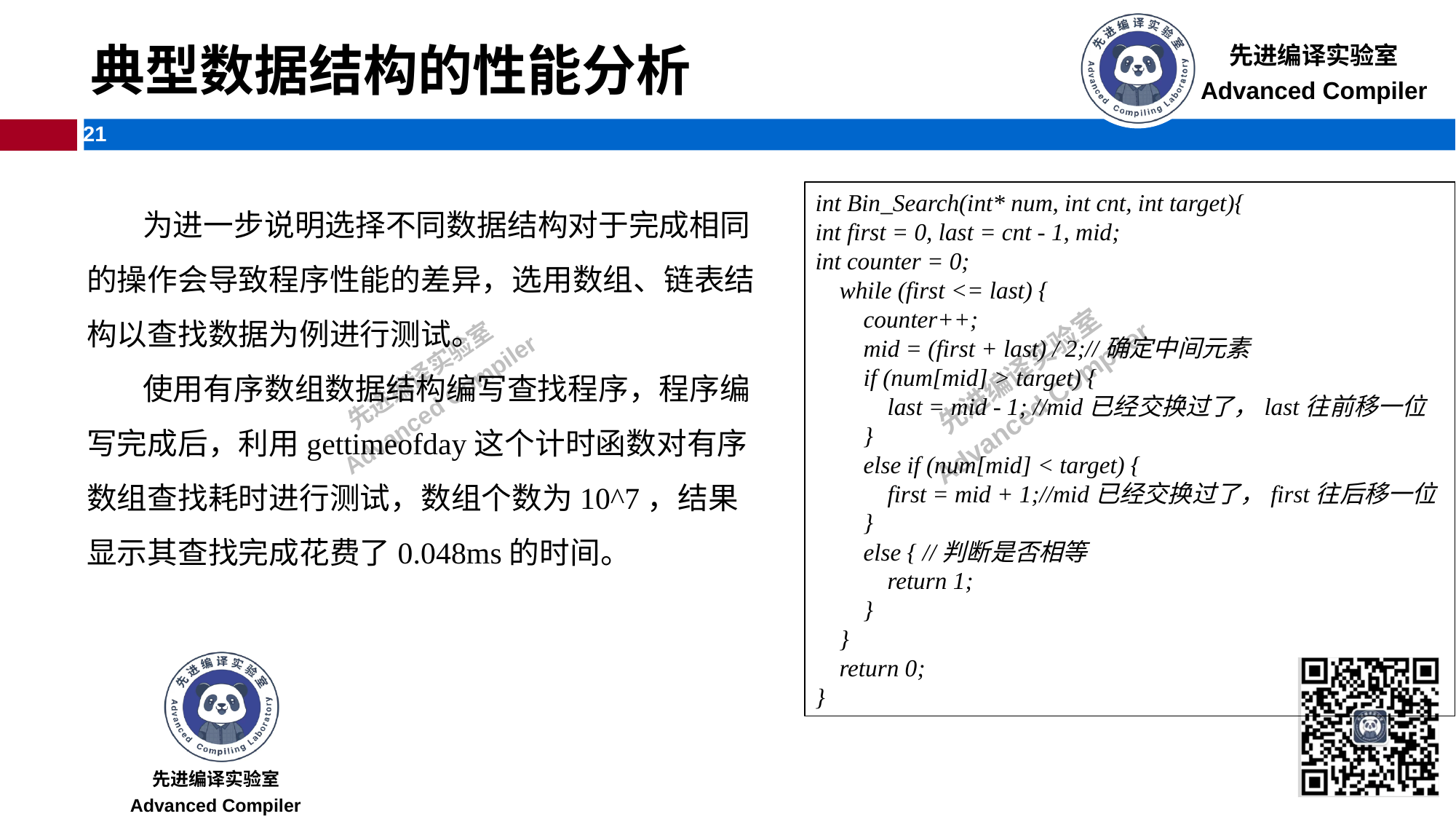

# 典型数据结构的性能分析
     为进一步说明选择不同数据结构对于完成相同的操作会导致程序性能的差异，选用数组、链表结构以查找数据为例进行测试。
     使用有序数组数据结构编写查找程序，程序编写完成后，利用gettimeofday这个计时函数对有序数组查找耗时进行测试，数组个数为10^7，结果显示其查找完成花费了0.048ms的时间。
int Bin_Search(int* num, int cnt, int target){
int first = 0, last = cnt - 1, mid;
int counter = 0;
    while (first <= last) {
        counter++;
        mid = (first + last) / 2;//确定中间元素
        if (num[mid] > target) {
            last = mid - 1; //mid已经交换过了，last往前移一位
        }
        else if (num[mid] < target) {
            first = mid + 1;//mid已经交换过了，first往后移一位
        }
        else { //判断是否相等
            return 1;
        }
    }
    return 0;
}